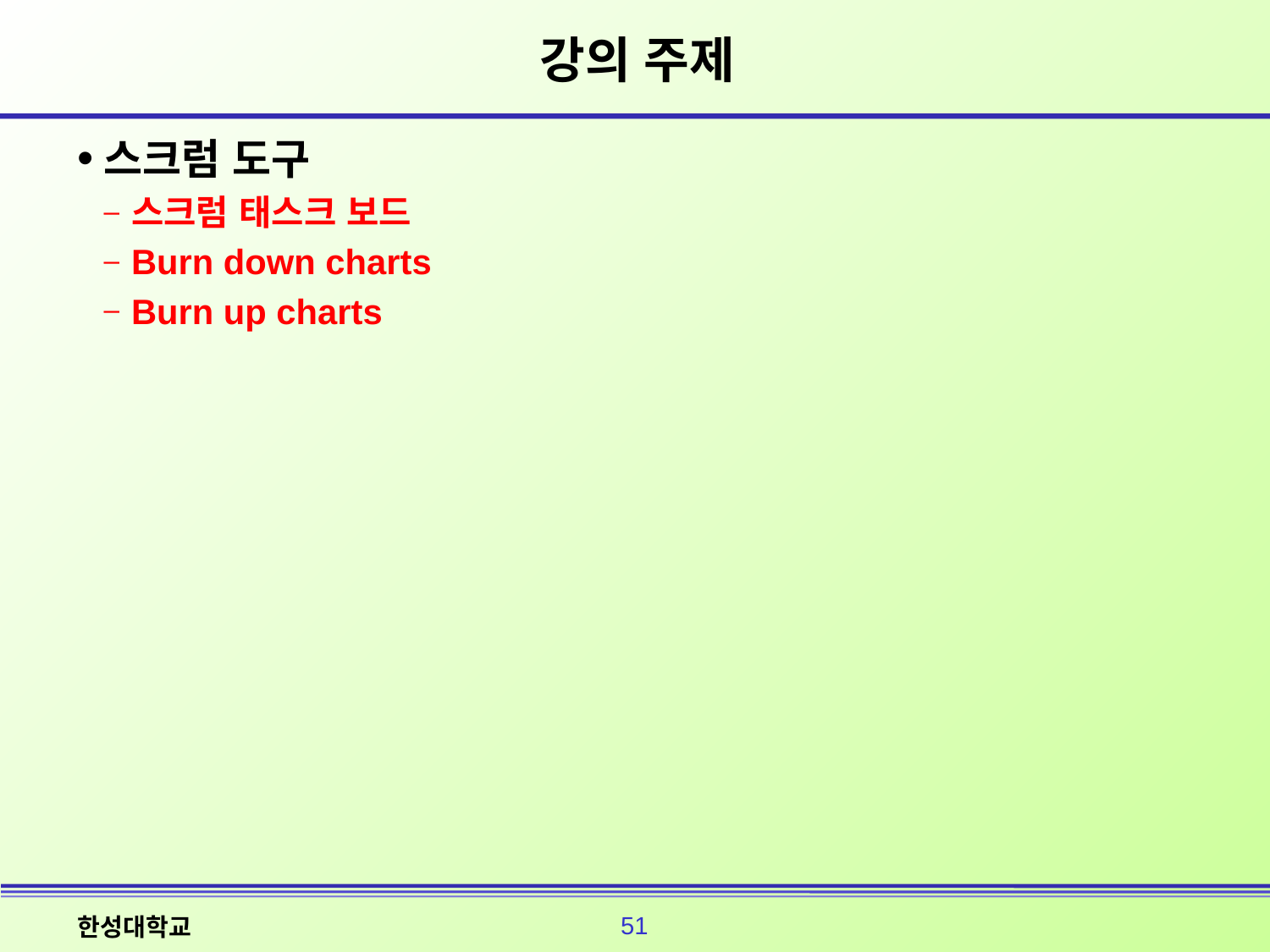

# 강의 주제
스크럼 도구
스크럼 태스크 보드
Burn down charts
Burn up charts